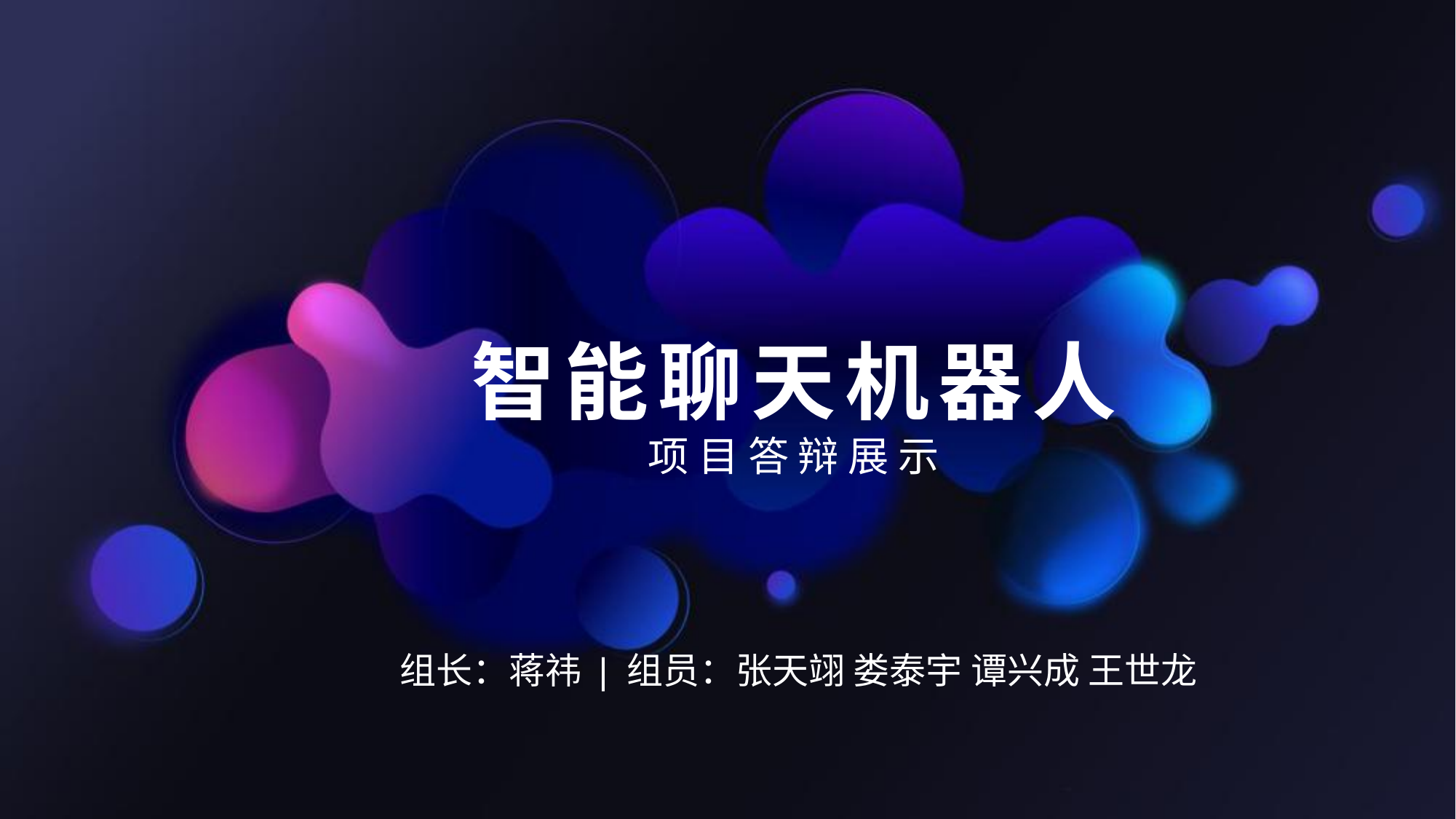

# 智能聊天机器人 项目答辩展示
组长：蒋祎 | 组员：张天翊 娄泰宇 谭兴成 王世龙